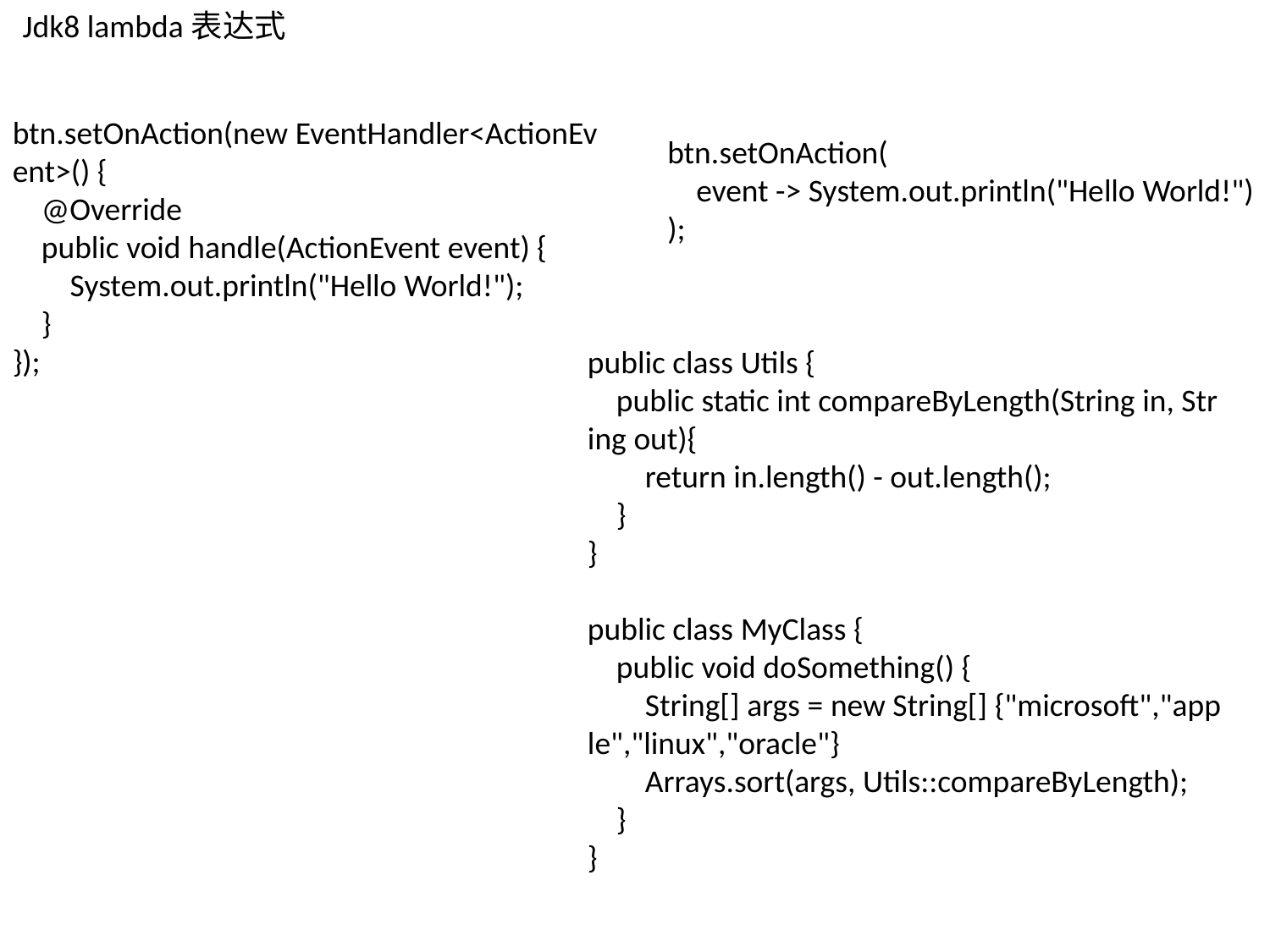

Jdk8 lambda表达式

btn.setOnAction(new EventHandler<ActionEvent>() { 
    @Override 
    public void handle(ActionEvent event) { 
        System.out.println("Hello World!"); 
    } 
});
btn.setOnAction( 
    event -> System.out.println("Hello World!") 
);
public class Utils { 
    public static int compareByLength(String in, String out){ 
        return in.length() - out.length(); 
    } 
} 
public class MyClass { 
    public void doSomething() { 
        String[] args = new String[] {"microsoft","apple","linux","oracle"} 
        Arrays.sort(args, Utils::compareByLength); 
    }  
}